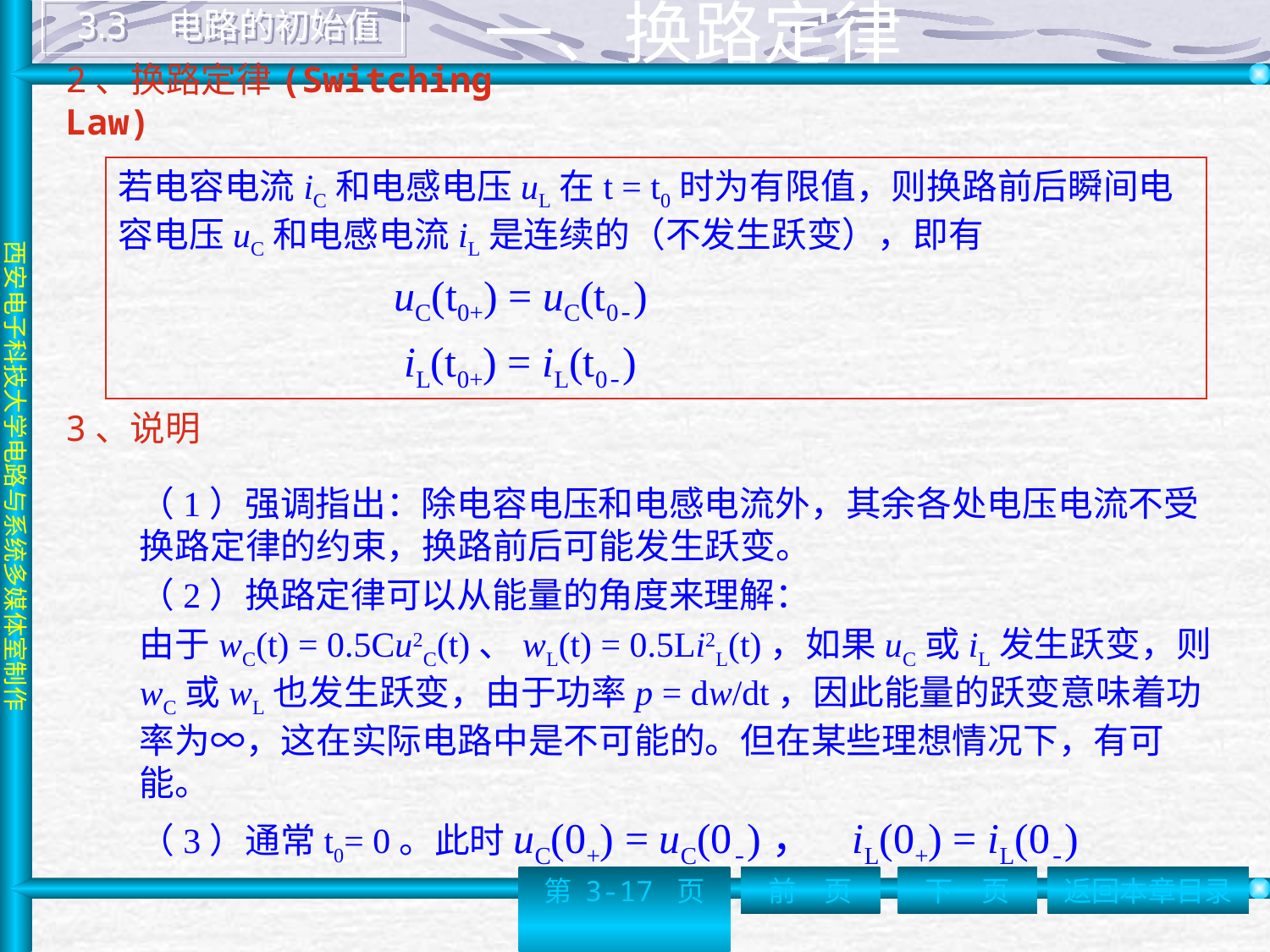

3.3   电路的初始值
一、换路定律
# 2、换路定律(Switching Law)
若电容电流iC和电感电压uL在t = t0时为有限值，则换路前后瞬间电容电压uC和电感电流iL是连续的（不发生跃变），即有
                               uC(t0+) = uC(t0-)
	               iL(t0+) = iL(t0-)
3、说明
（1）强调指出：除电容电压和电感电流外，其余各处电压电流不受换路定律的约束，换路前后可能发生跃变。
（2）换路定律可以从能量的角度来理解：
由于wC(t) = 0.5Cu2C(t)、wL(t) = 0.5Li2L(t)，如果uC或iL发生跃变，则wC或wL也发生跃变，由于功率p = dw/dt，因此能量的跃变意味着功率为∞，这在实际电路中是不可能的。但在某些理想情况下，有可能。
（3）通常t0= 0。此时uC(0+) = uC(0-)，   iL(0+) = iL(0-)
第 3-17 页
前一页
下一页
返回本章目录